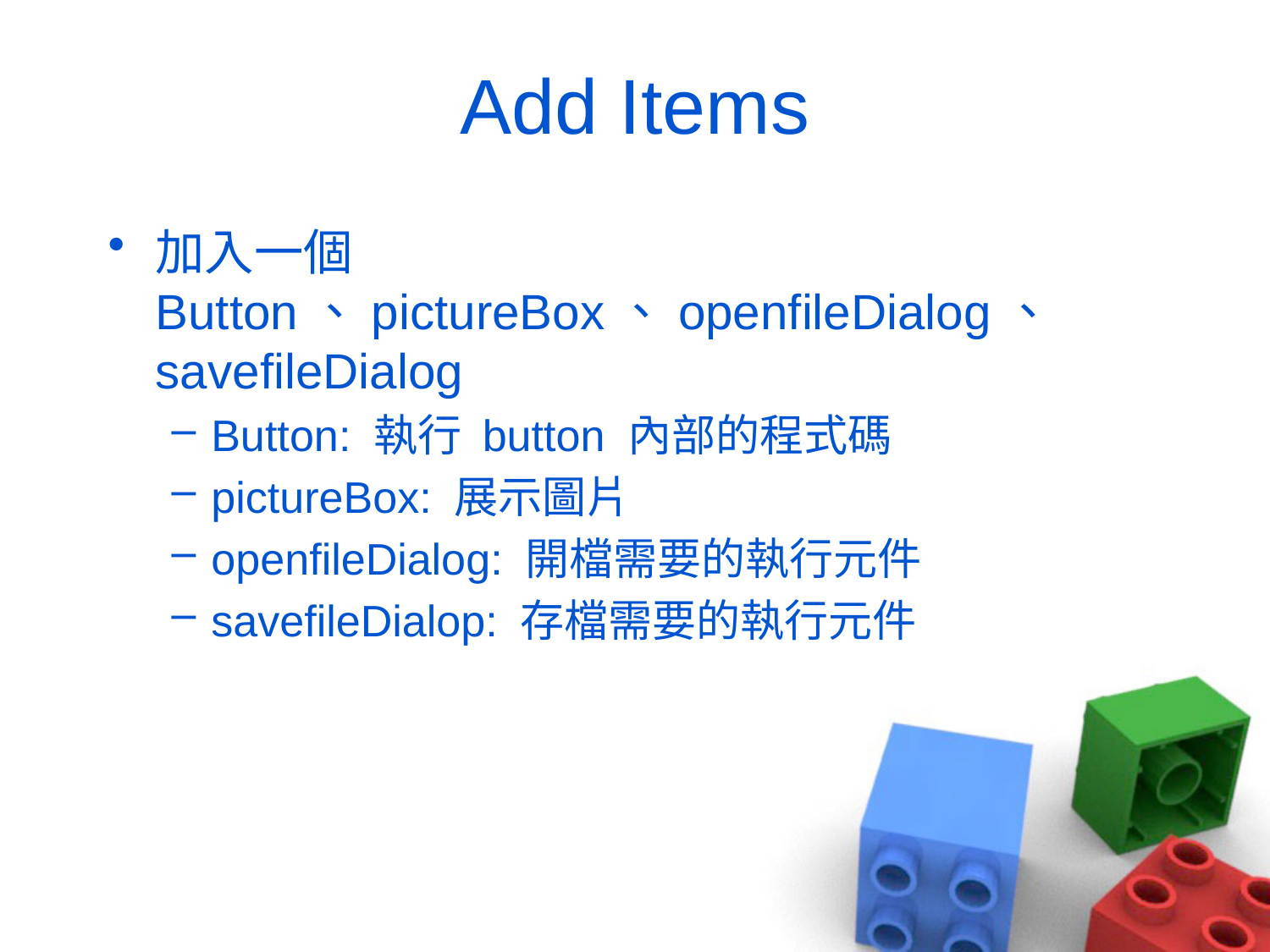

# Add Items
加入一個 Button、pictureBox、openfileDialog、 savefileDialog
Button: 執行 button 內部的程式碼
pictureBox: 展示圖片
openfileDialog: 開檔需要的執行元件
savefileDialop: 存檔需要的執行元件